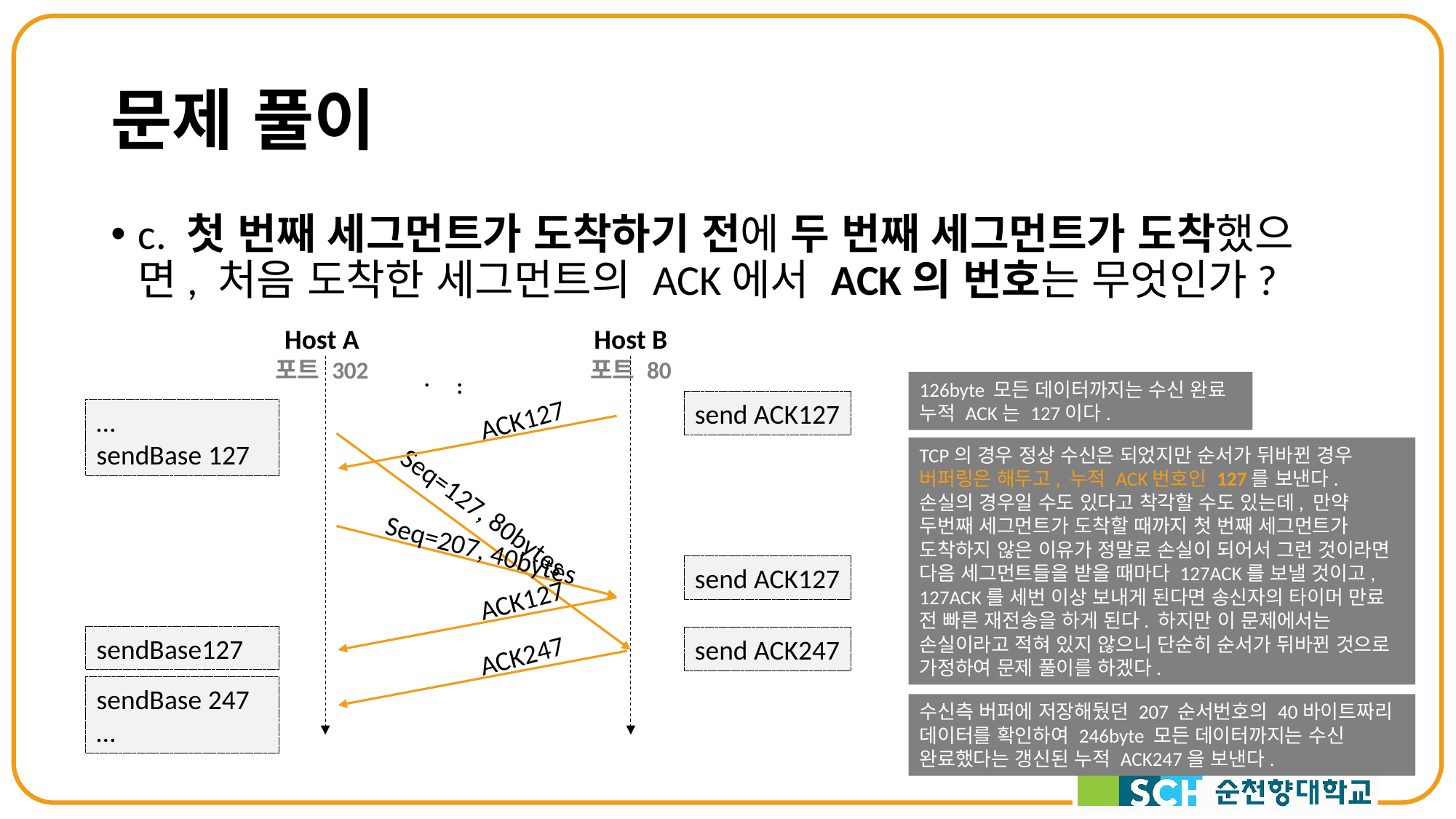

# 문제 풀이
c. 첫 번째 세그먼트가 도착하기 전에 두 번째 세그먼트가 도착했으면, 처음 도착한 세그먼트의 ACK에서 ACK의 번호는 무엇인가?
Host A
포트 302
Host B
포트 80
...
send ACK127
ACK127
…
sendBase 127
Seq=127, 80bytes
Seq=207, 40bytes
send ACK127
ACK127
sendBase127
send ACK247
ACK247
sendBase 247
…
126byte 모든 데이터까지는 수신 완료
누적 ACK는 127이다.
TCP의 경우 정상 수신은 되었지만 순서가 뒤바뀐 경우 버퍼링은 해두고, 누적 ACK번호인 127를 보낸다.
손실의 경우일 수도 있다고 착각할 수도 있는데, 만약 두번째 세그먼트가 도착할 때까지 첫 번째 세그먼트가 도착하지 않은 이유가 정말로 손실이 되어서 그런 것이라면 다음 세그먼트들을 받을 때마다 127ACK를 보낼 것이고, 127ACK를 세번 이상 보내게 된다면 송신자의 타이머 만료 전 빠른 재전송을 하게 된다. 하지만 이 문제에서는 손실이라고 적혀 있지 않으니 단순히 순서가 뒤바뀐 것으로 가정하여 문제 풀이를 하겠다.
수신측 버퍼에 저장해뒀던 207 순서번호의 40바이트짜리 데이터를 확인하여 246byte 모든 데이터까지는 수신 완료했다는 갱신된 누적 ACK247을 보낸다.